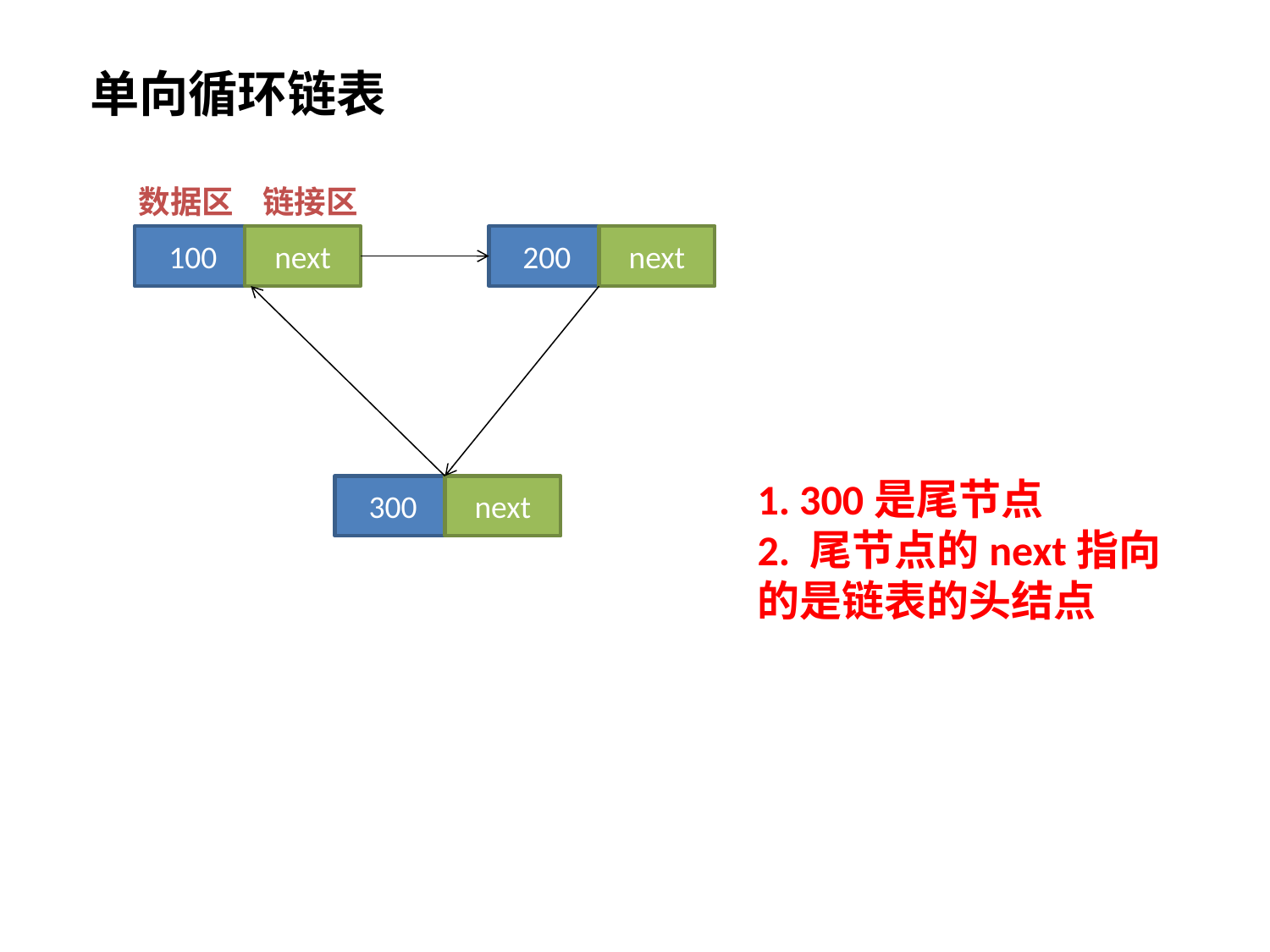

单向循环链表
数据区    链接区
100
next
200
next
1. 300是尾节点
2. 尾节点的next指向的是链表的头结点
300
next